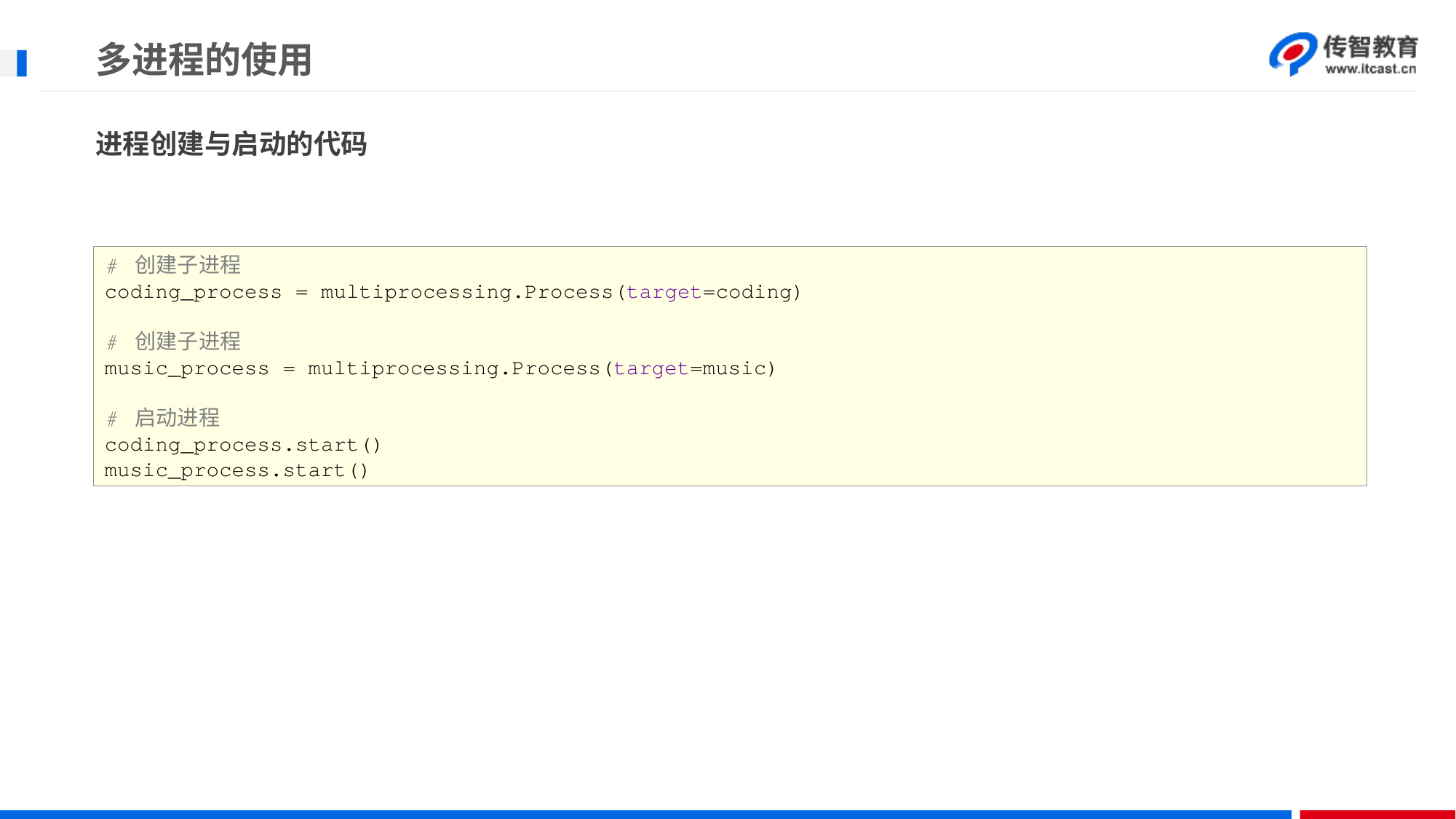

# 多进程的使用
进程创建与启动的代码

# 创建子进程
coding_process = multiprocessing.Process(target=coding)

# 创建子进程 music_process = multiprocessing.Process(target=music)

# 启动进程 coding_process.start() music_process.start()